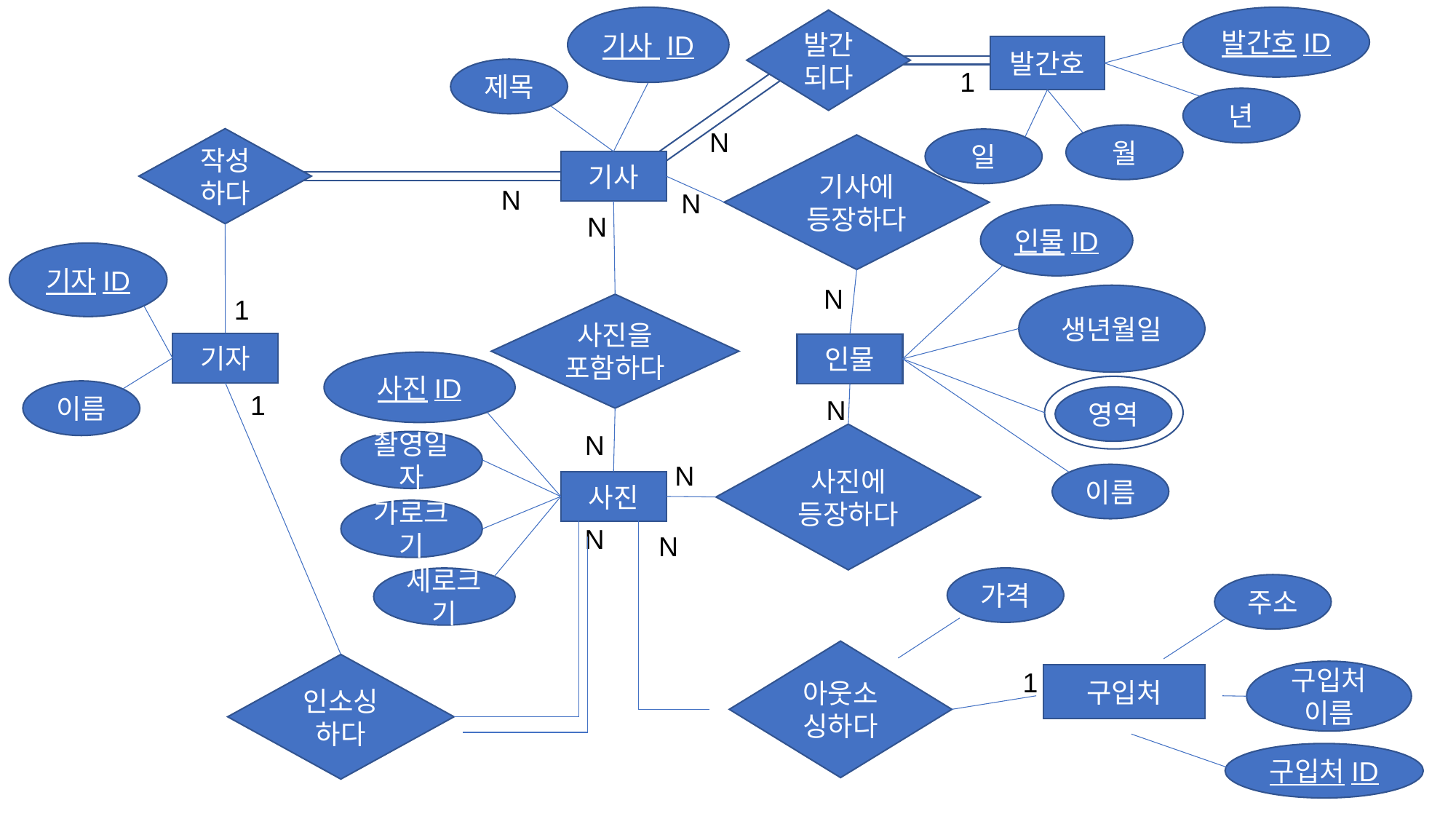

기사 ID
발간호ID
발간되다
발간호

제목
1
년

N
월
작성하다
일
기사에
등장하다
기사

N
N
N
인물ID
기자ID
N
생년월일
1
사진을 포함하다
기자
인물
사진ID

이름
1
영역
N
N
사진에 등장하다
촬영일자
N
이름
사진
가로크기
N
N
가격
세로크기
주소
아웃소싱하다
인소싱하다
1
구입처이름
구입처
구입처ID